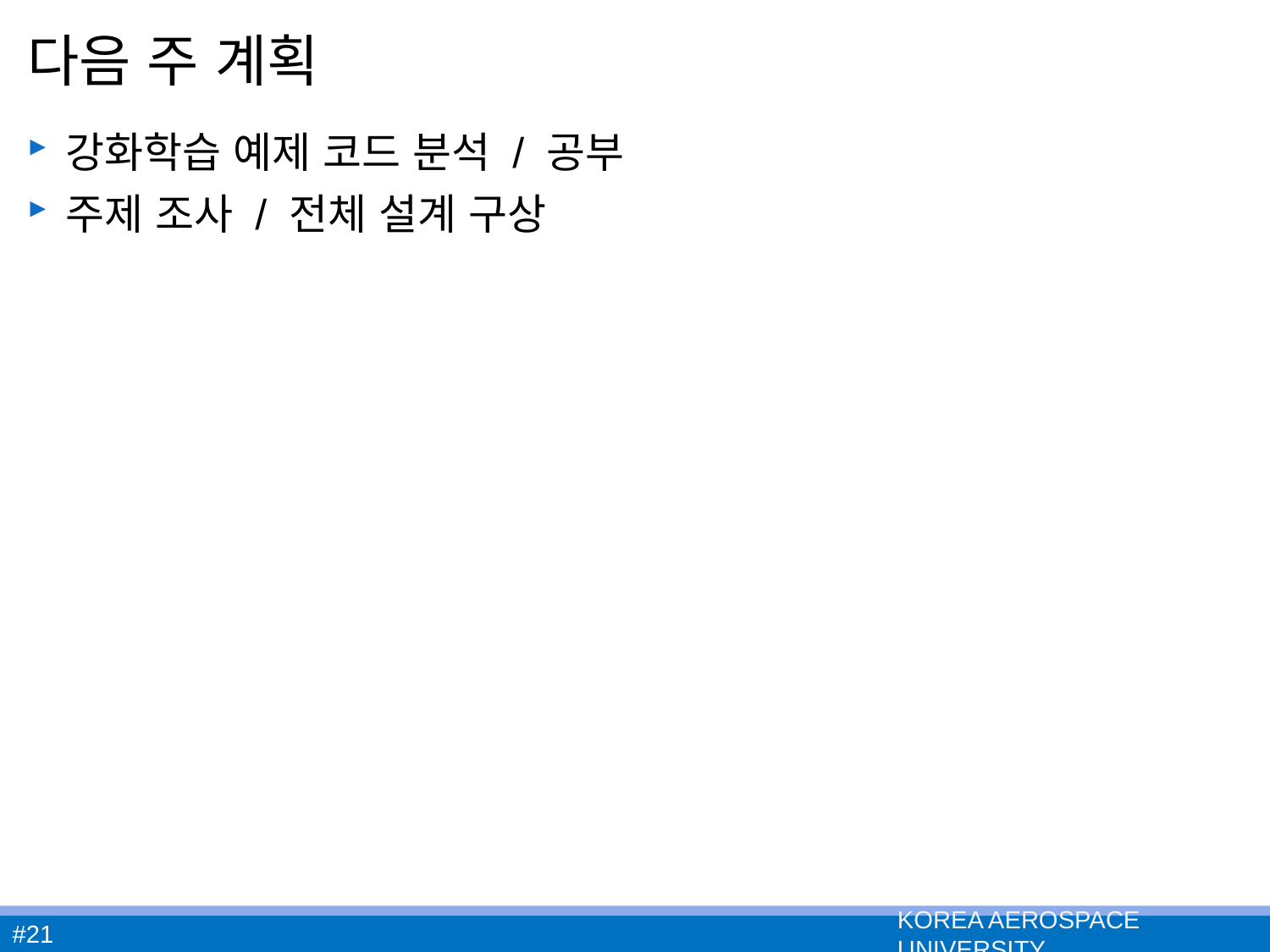

# 다음 주 계획
강화학습 예제 코드 분석 / 공부
주제 조사 / 전체 설계 구상
#21